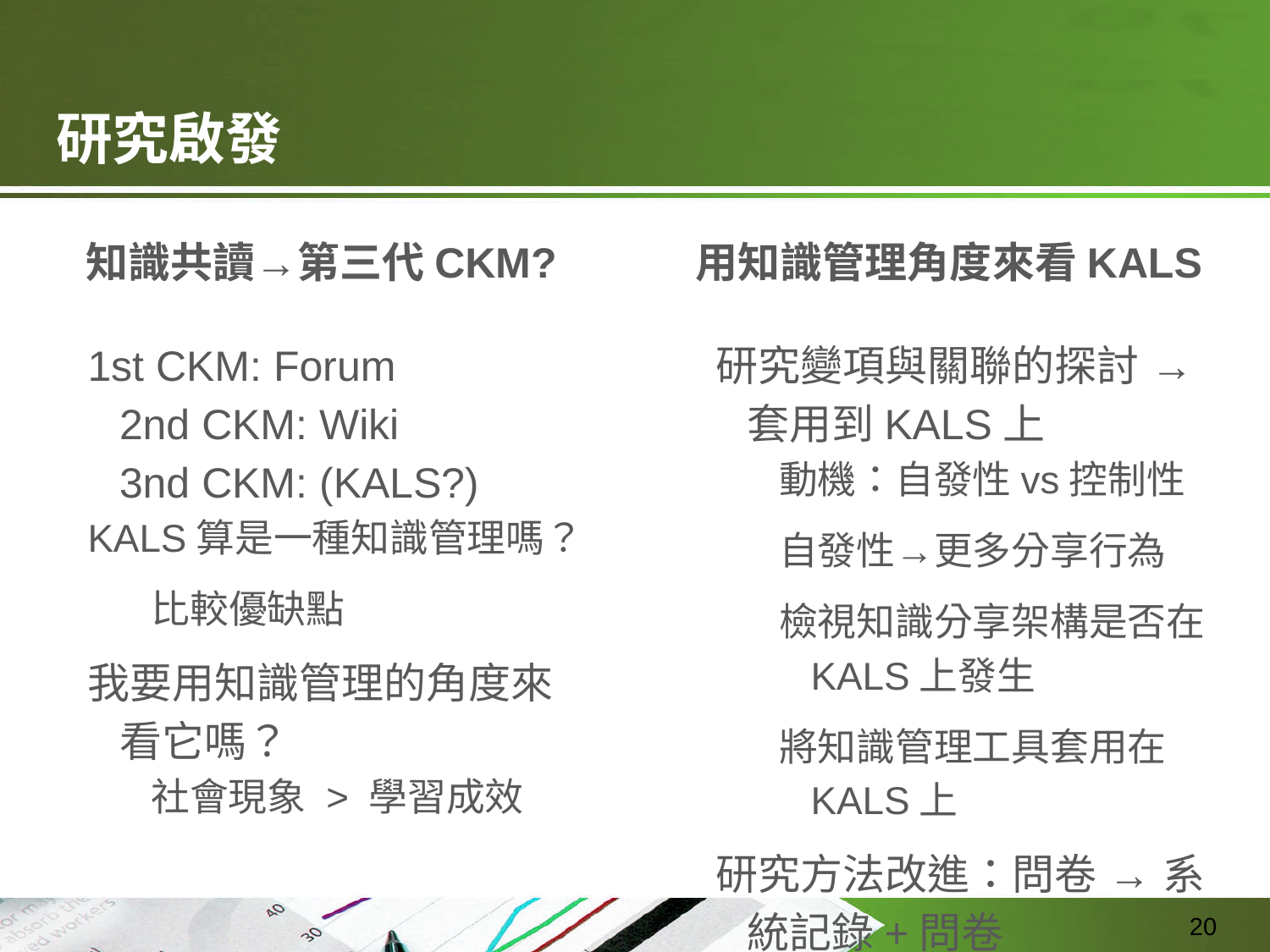

# 研究啟發
知識共讀→第三代CKM?
用知識管理角度來看KALS
1st CKM: Forum
2nd CKM: Wiki
3nd CKM: (KALS?)
KALS算是一種知識管理嗎？
比較優缺點
我要用知識管理的角度來看它嗎？
社會現象 > 學習成效
研究變項與關聯的探討 → 套用到KALS上
動機：自發性vs控制性
自發性→更多分享行為
檢視知識分享架構是否在KALS上發生
將知識管理工具套用在KALS上
研究方法改進：問卷 → 系統記錄+問卷
20